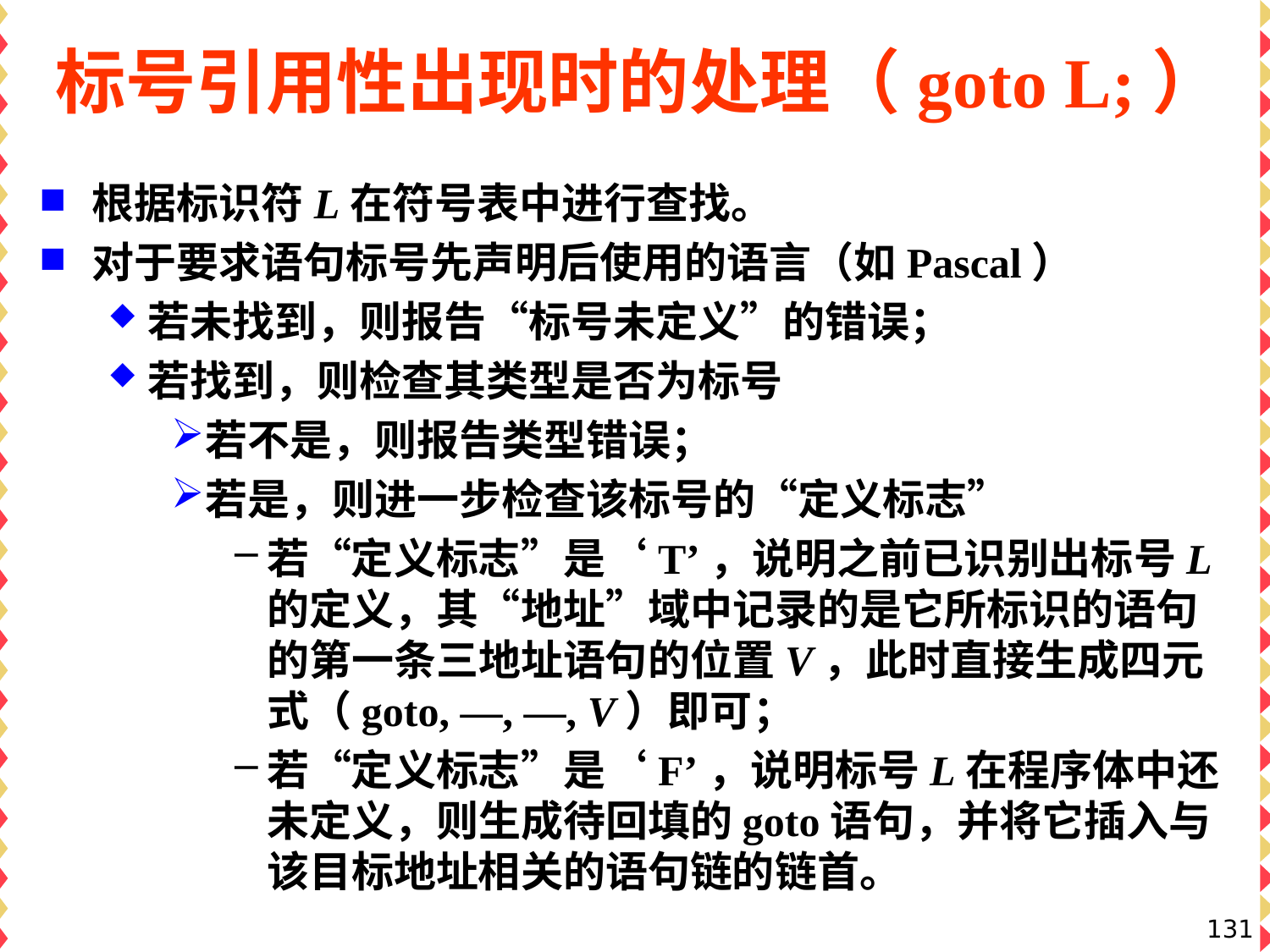

# 标号引用性出现时的处理（goto L;）
根据标识符L在符号表中进行查找。
对于要求语句标号先声明后使用的语言（如Pascal）
若未找到，则报告“标号未定义”的错误；
若找到，则检查其类型是否为标号
若不是，则报告类型错误；
若是，则进一步检查该标号的“定义标志”
若“定义标志”是‘T’，说明之前已识别出标号L的定义，其“地址”域中记录的是它所标识的语句的第一条三地址语句的位置V，此时直接生成四元式（goto, —, —, V）即可；
若“定义标志”是‘F’，说明标号L在程序体中还未定义，则生成待回填的goto语句，并将它插入与该目标地址相关的语句链的链首。
131